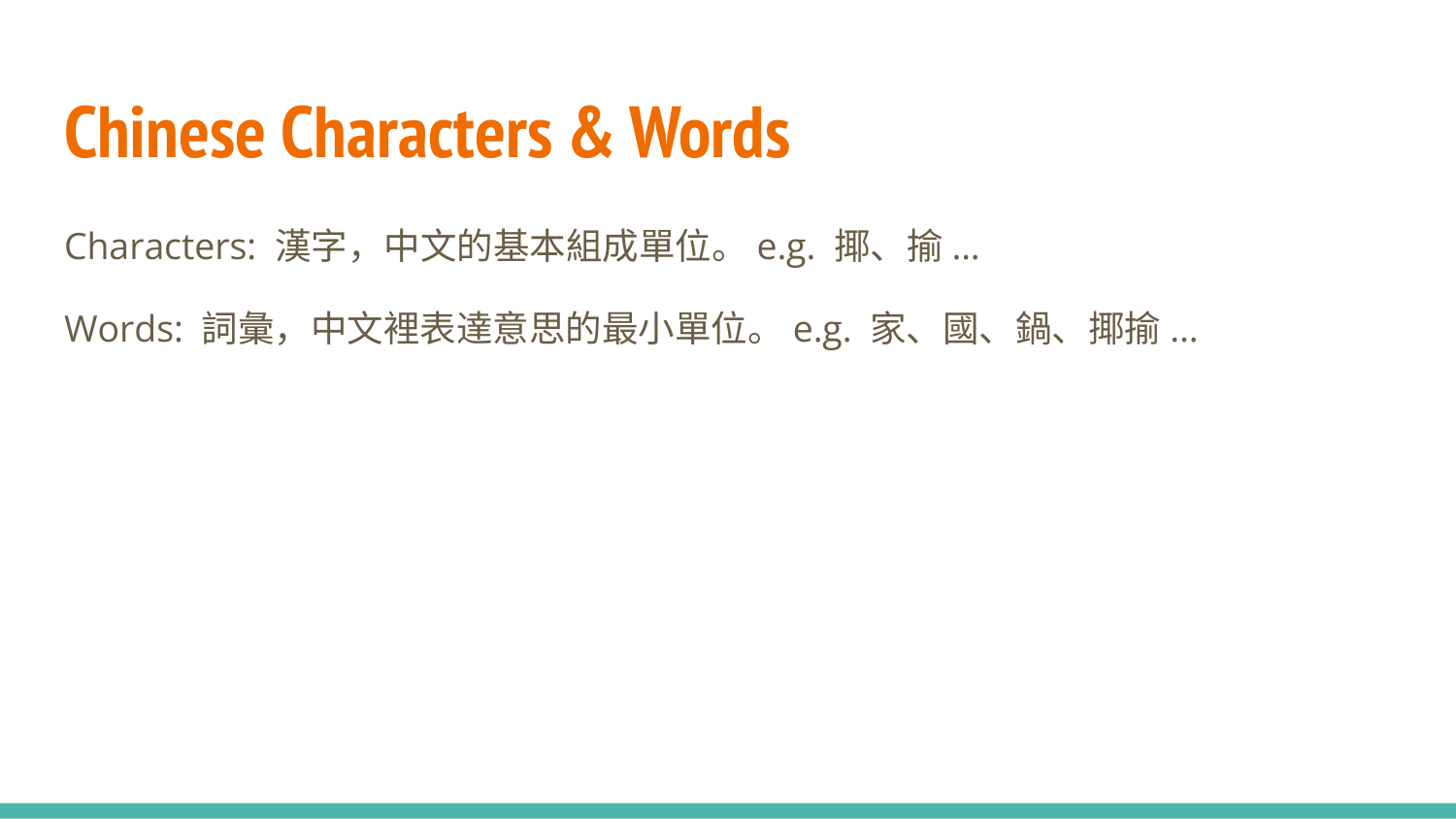

# Chinese Characters & Words
Characters: 漢字，中文的基本組成單位。e.g. 揶、揄...
Words: 詞彙，中文裡表達意思的最小單位。e.g. 家、國、鍋、揶揄...